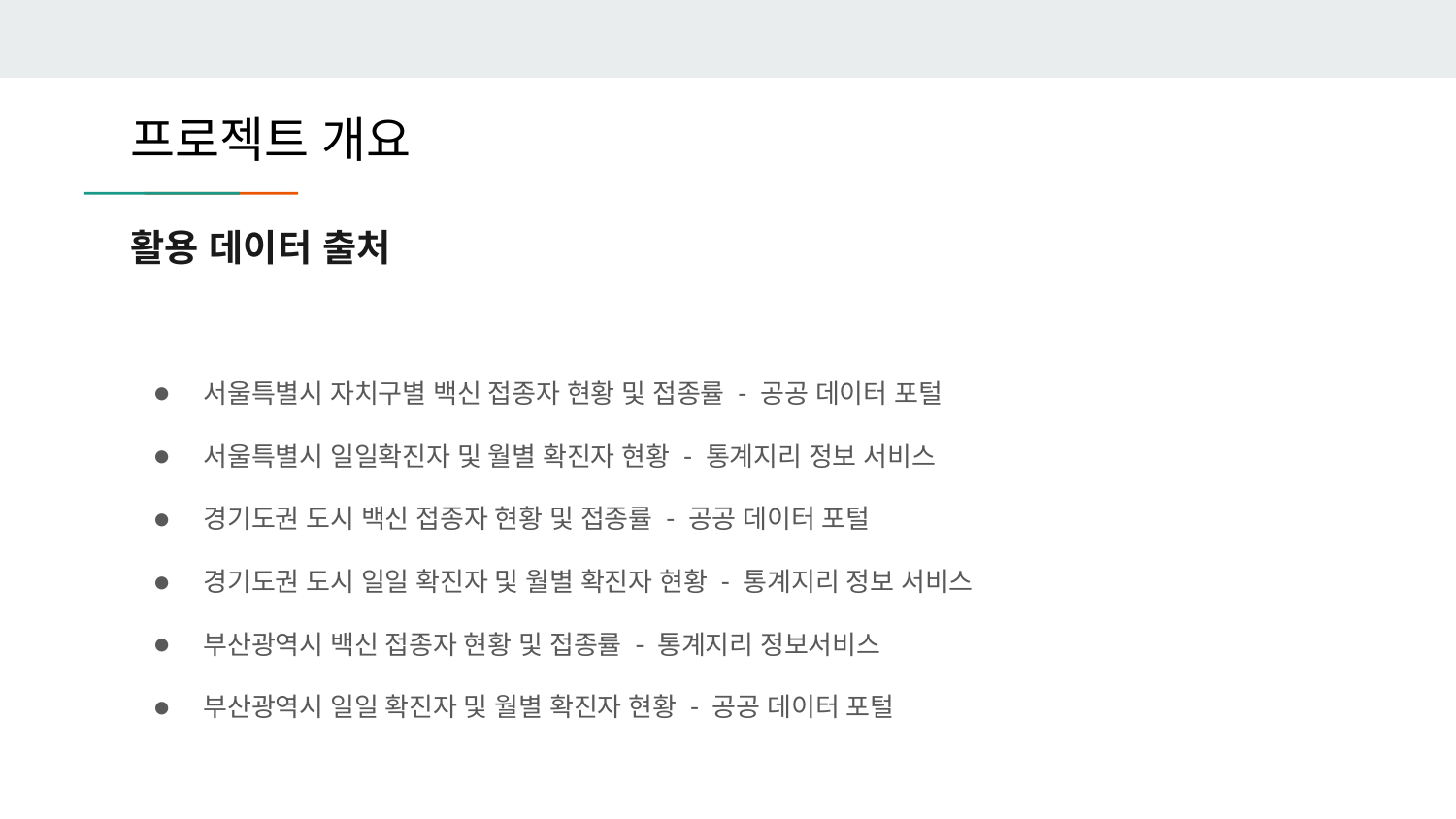

프로젝트 개요
# 활용 데이터 출처
서울특별시 자치구별 백신 접종자 현황 및 접종률 - 공공 데이터 포털
서울특별시 일일확진자 및 월별 확진자 현황 - 통계지리 정보 서비스
경기도권 도시 백신 접종자 현황 및 접종률 - 공공 데이터 포털
경기도권 도시 일일 확진자 및 월별 확진자 현황 - 통계지리 정보 서비스
부산광역시 백신 접종자 현황 및 접종률 - 통계지리 정보서비스
부산광역시 일일 확진자 및 월별 확진자 현황 - 공공 데이터 포털